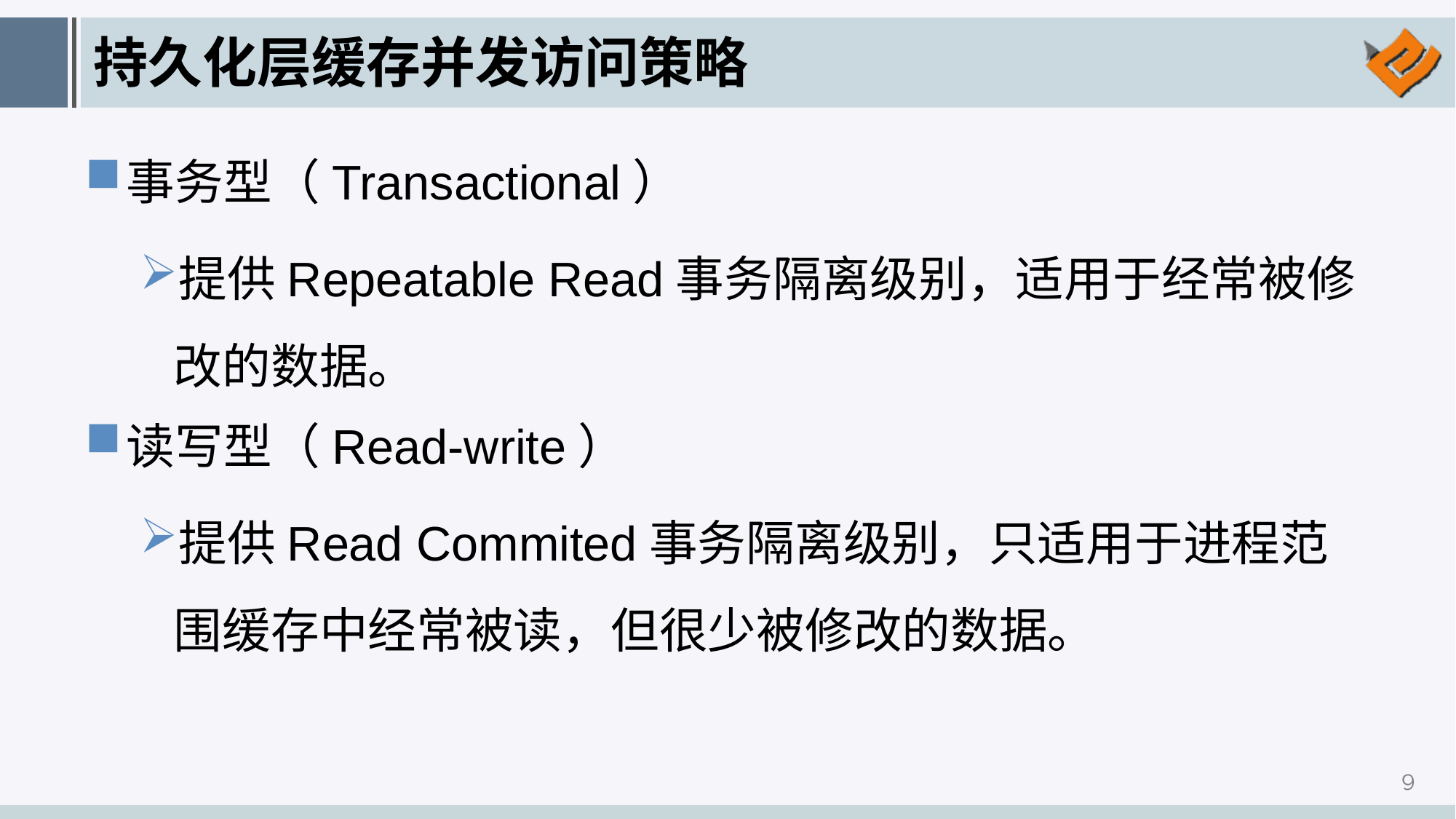

# 持久化层缓存并发访问策略
事务型（Transactional）
提供Repeatable Read事务隔离级别，适用于经常被修改的数据。
读写型（Read-write）
提供Read Commited事务隔离级别，只适用于进程范围缓存中经常被读，但很少被修改的数据。